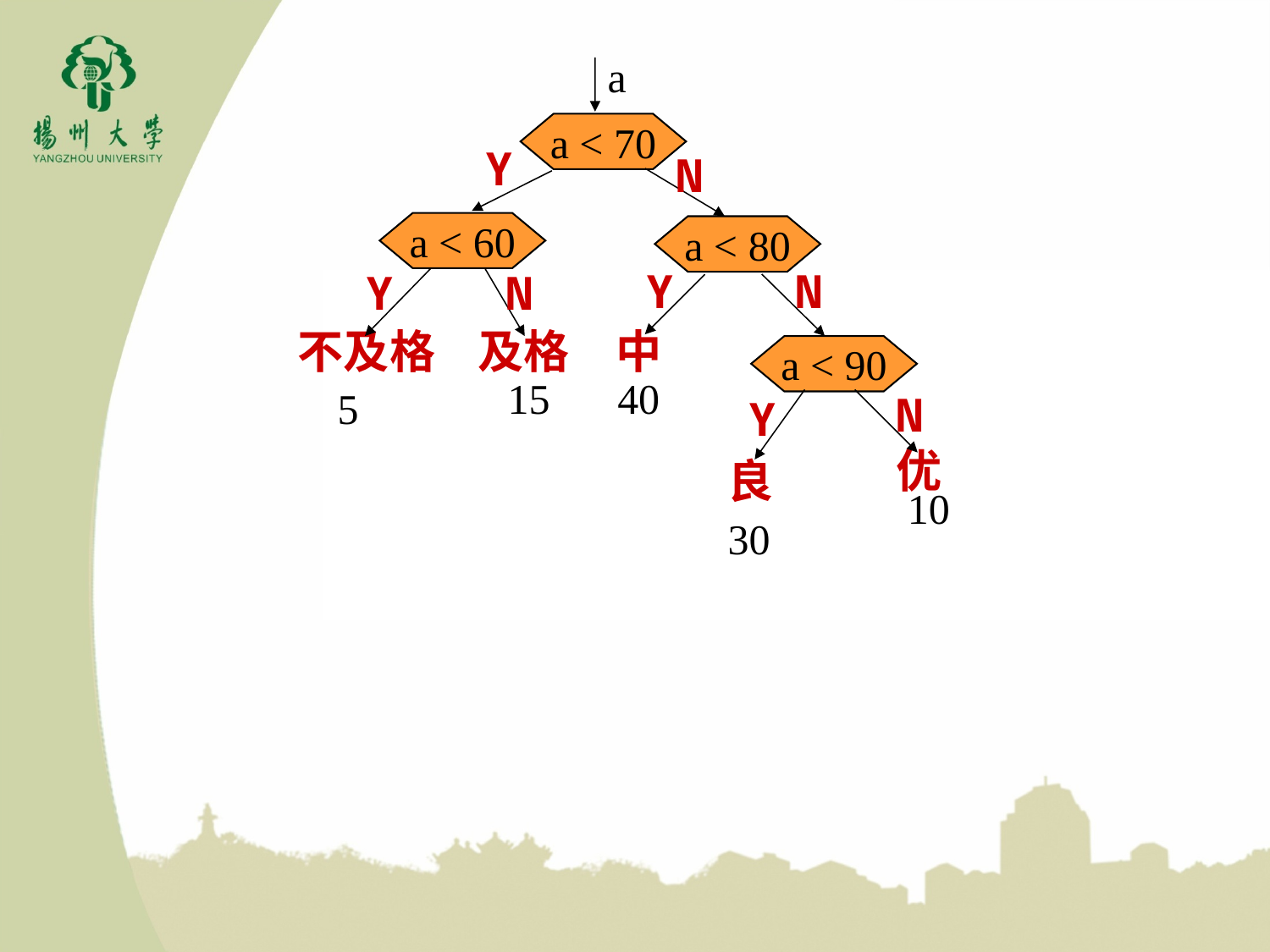

a

a < 70
Y
N

a < 60
a < 80
Y
N
Y
N

不及格
及格
中
a < 90
N
Y

优
良
15
40
5
10
30